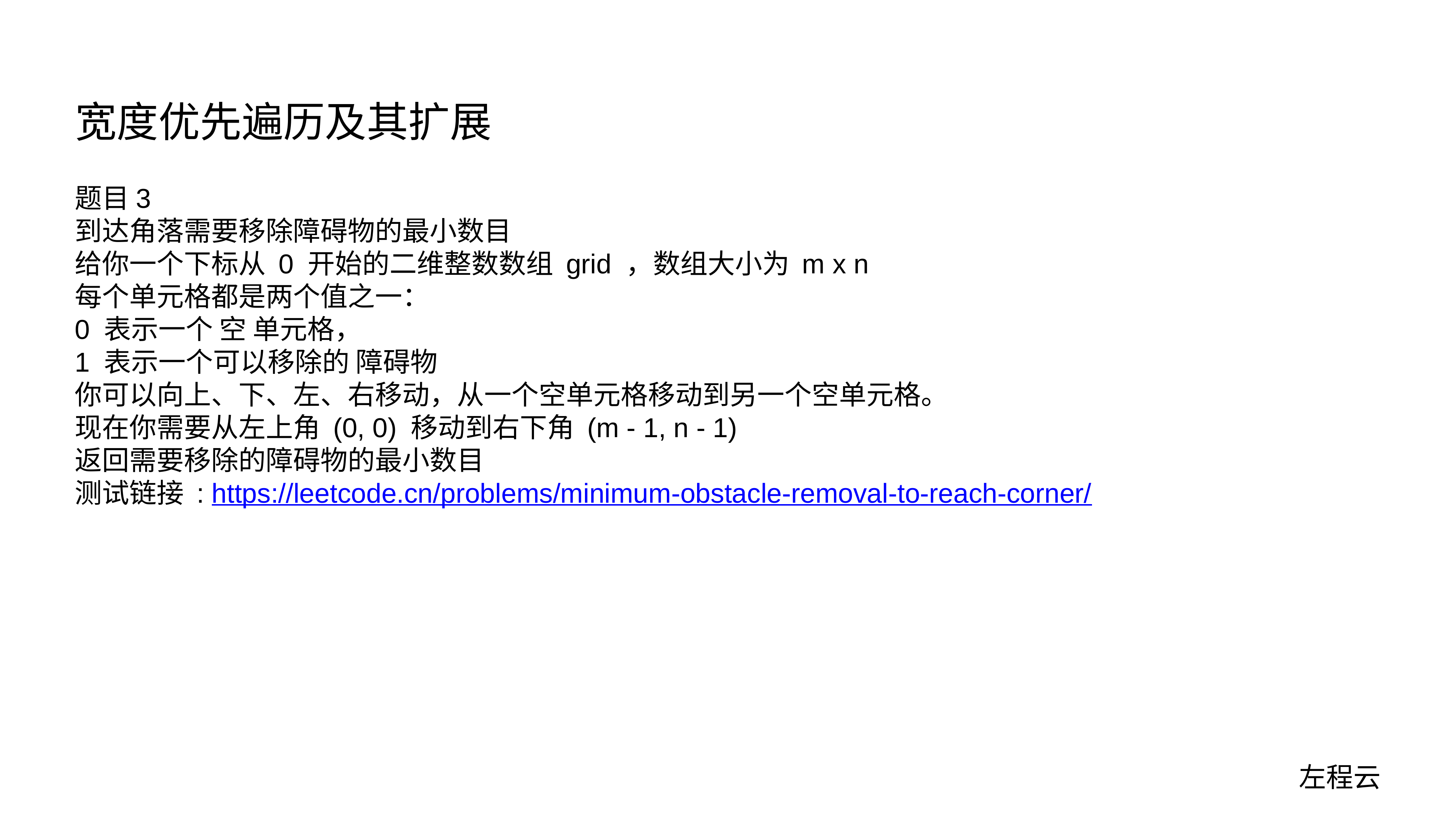

# 宽度优先遍历及其扩展
题目3
到达角落需要移除障碍物的最小数目
给你一个下标从 0 开始的二维整数数组 grid ，数组大小为 m x n
每个单元格都是两个值之一：
0 表示一个 空 单元格，
1 表示一个可以移除的 障碍物
你可以向上、下、左、右移动，从一个空单元格移动到另一个空单元格。
现在你需要从左上角 (0, 0) 移动到右下角 (m - 1, n - 1)
返回需要移除的障碍物的最小数目
测试链接 : https://leetcode.cn/problems/minimum-obstacle-removal-to-reach-corner/
左程云